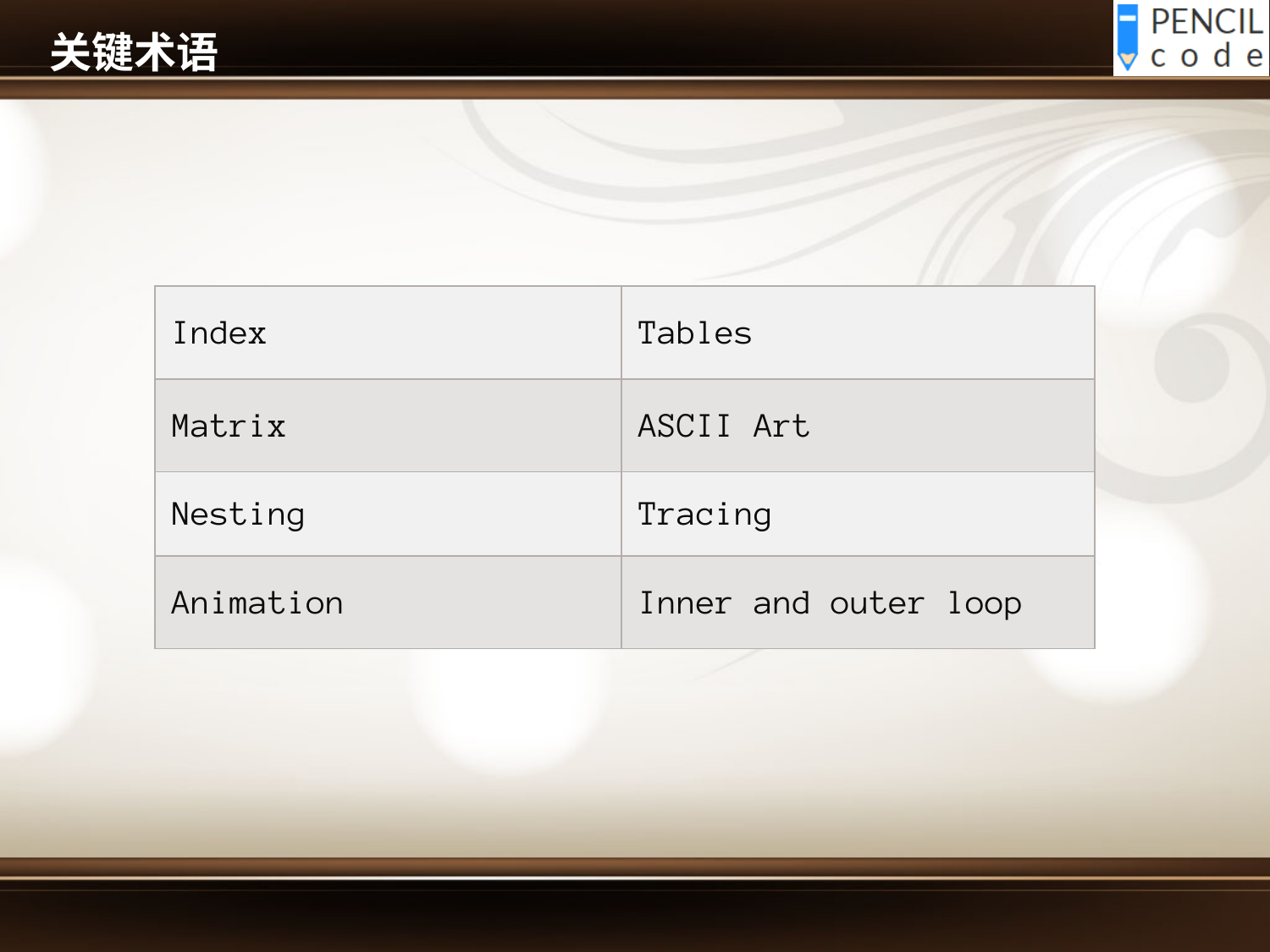

# 关键术语
| Index | Tables |
| --- | --- |
| Matrix | ASCII Art |
| Nesting | Tracing |
| Animation | Inner and outer loop |